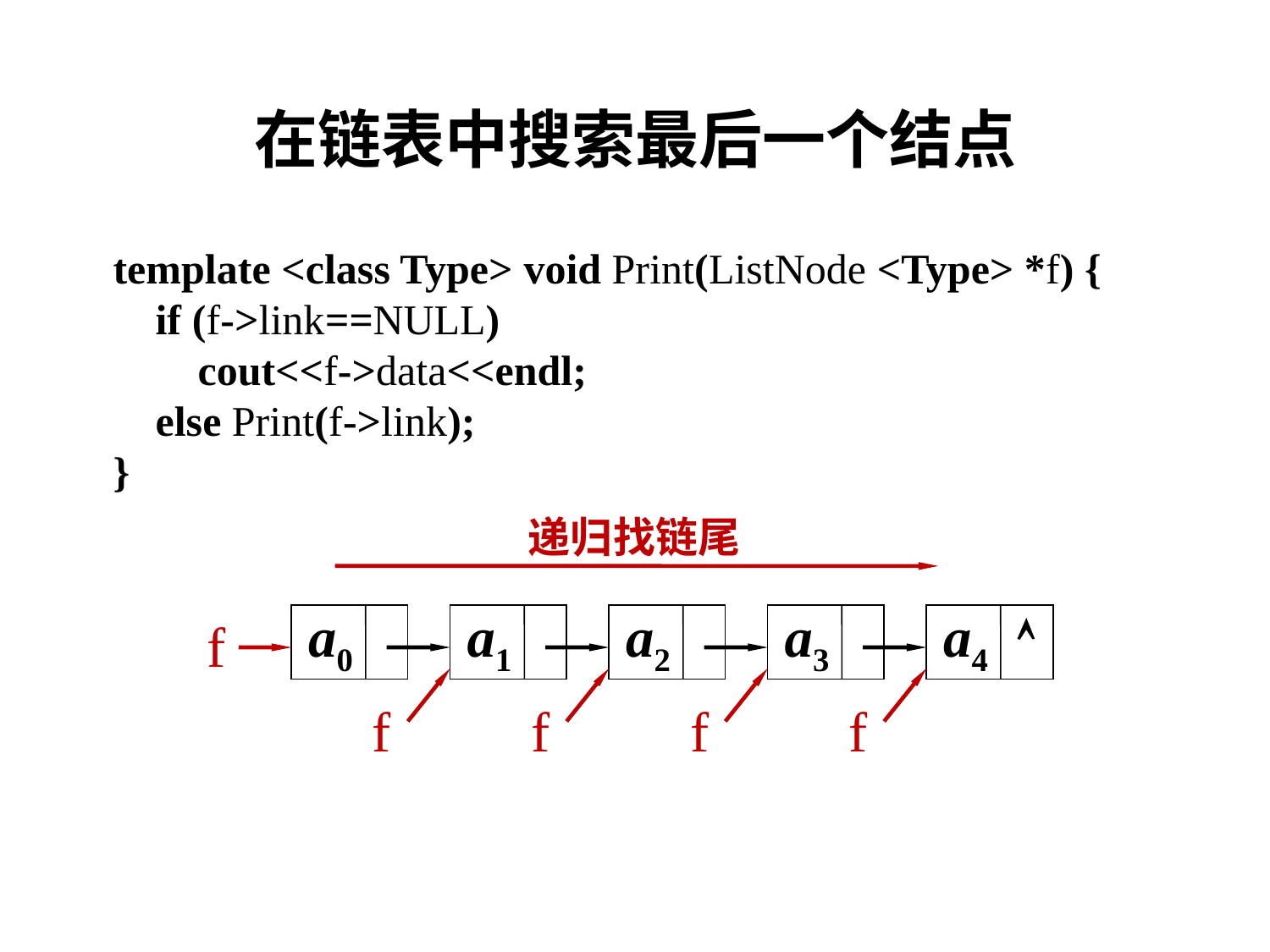

# 在链表中搜索最后一个结点
template <class Type> void Print(ListNode <Type> *f) {
    if (f->link==NULL)
        cout<<f->data<<endl;
    else Print(f->link);
}
递归找链尾

a0
a1
a2
a3
a4
f

∧

f
f
f
f